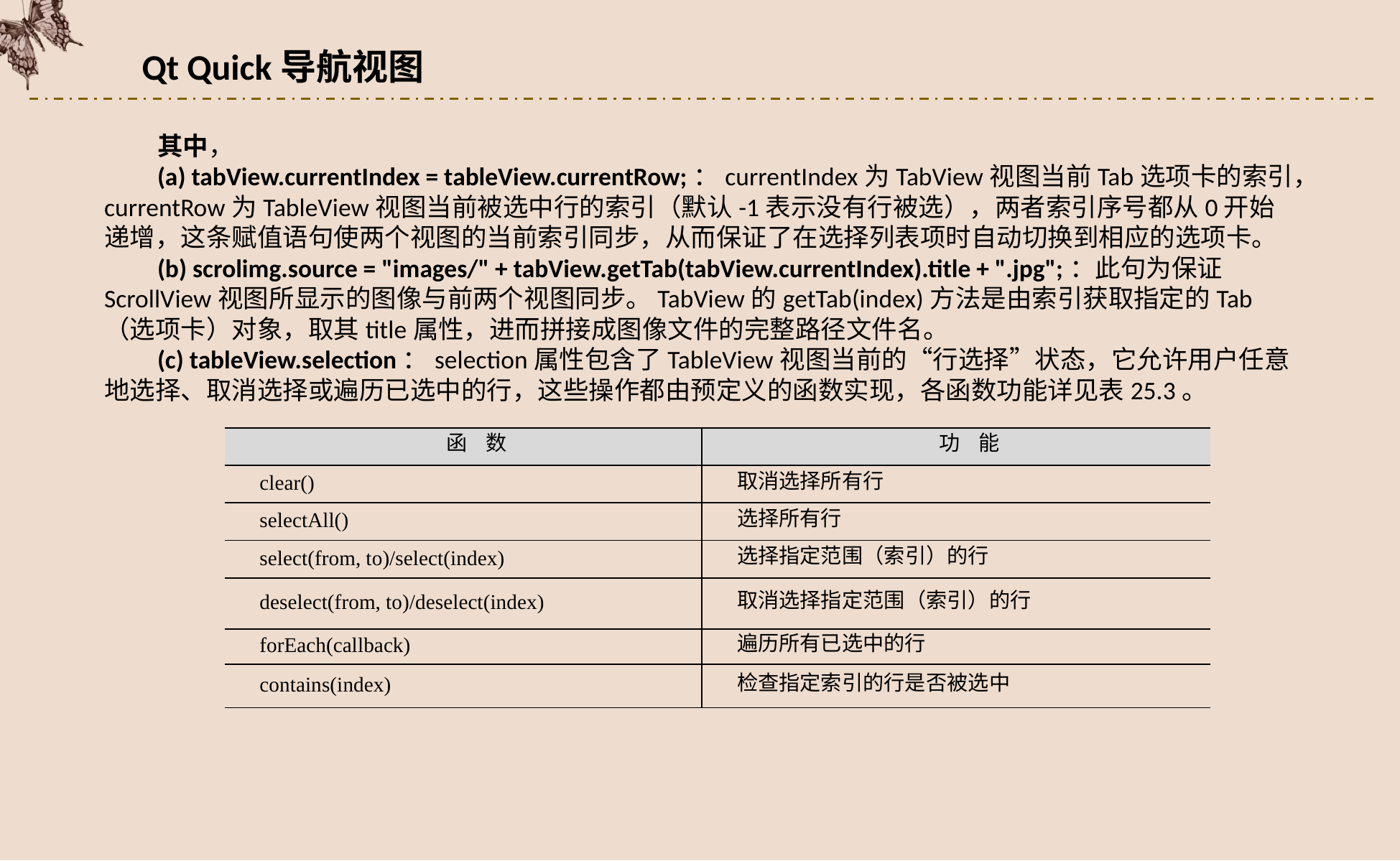

Qt Quick导航视图
其中，
(a) tabView.currentIndex = tableView.currentRow;：currentIndex为TabView视图当前Tab选项卡的索引，currentRow为TableView视图当前被选中行的索引（默认-1表示没有行被选），两者索引序号都从0开始递增，这条赋值语句使两个视图的当前索引同步，从而保证了在选择列表项时自动切换到相应的选项卡。
(b) scrolimg.source = "images/" + tabView.getTab(tabView.currentIndex).title + ".jpg";：此句为保证ScrollView视图所显示的图像与前两个视图同步。TabView的getTab(index)方法是由索引获取指定的Tab（选项卡）对象，取其title属性，进而拼接成图像文件的完整路径文件名。
(c) tableView.selection：selection属性包含了TableView视图当前的“行选择”状态，它允许用户任意地选择、取消选择或遍历已选中的行，这些操作都由预定义的函数实现，各函数功能详见表25.3。
| 函 数 | 功 能 |
| --- | --- |
| clear() | 取消选择所有行 |
| selectAll() | 选择所有行 |
| select(from, to)/select(index) | 选择指定范围（索引）的行 |
| deselect(from, to)/deselect(index) | 取消选择指定范围（索引）的行 |
| forEach(callback) | 遍历所有已选中的行 |
| contains(index) | 检查指定索引的行是否被选中 |